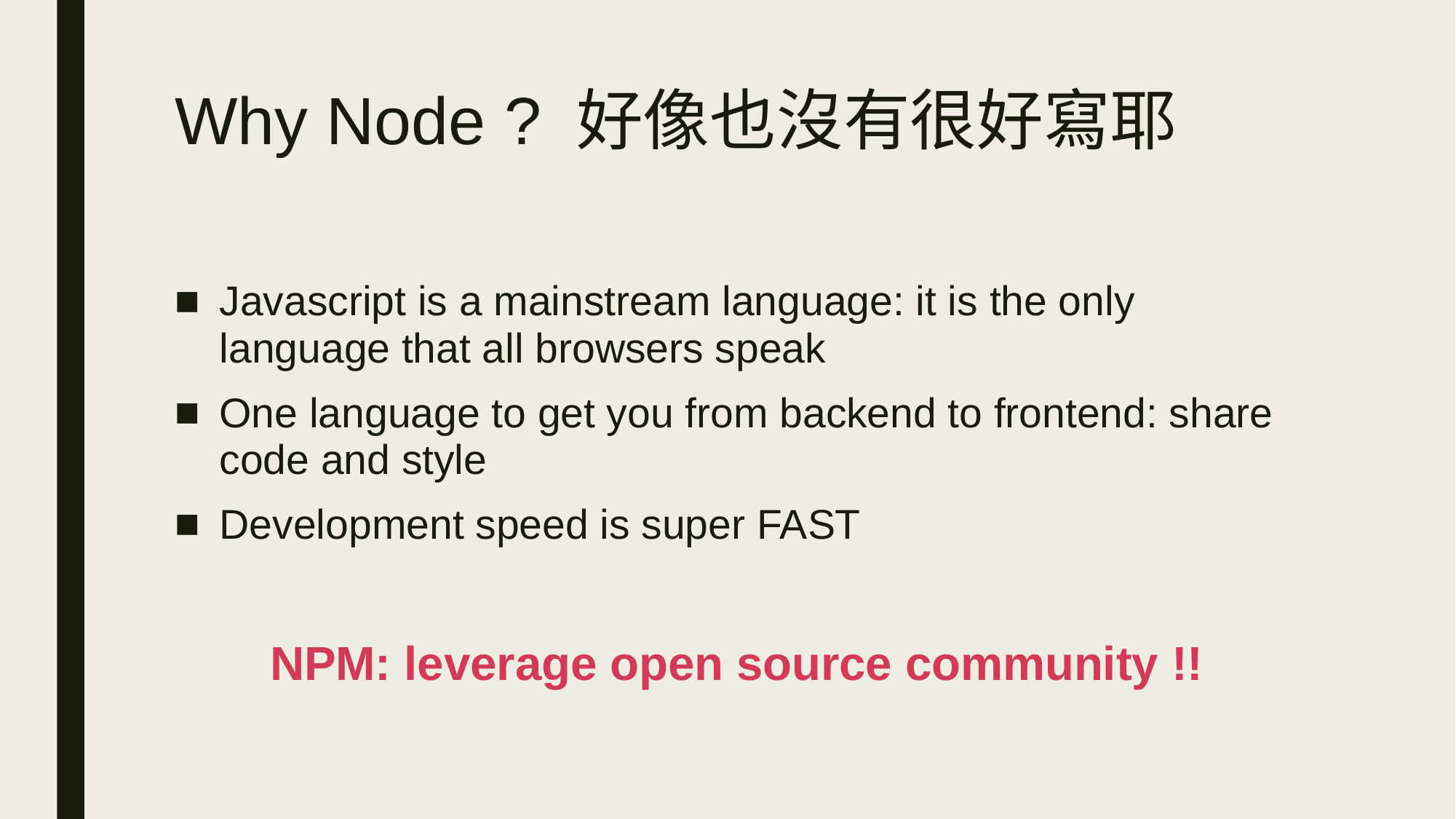

# Why Node ? 好像也沒有很好寫耶
Javascript is a mainstream language: it is the only language that all browsers speak
One language to get you from backend to frontend: share code and style
Development speed is super FAST

NPM: leverage open source community !!